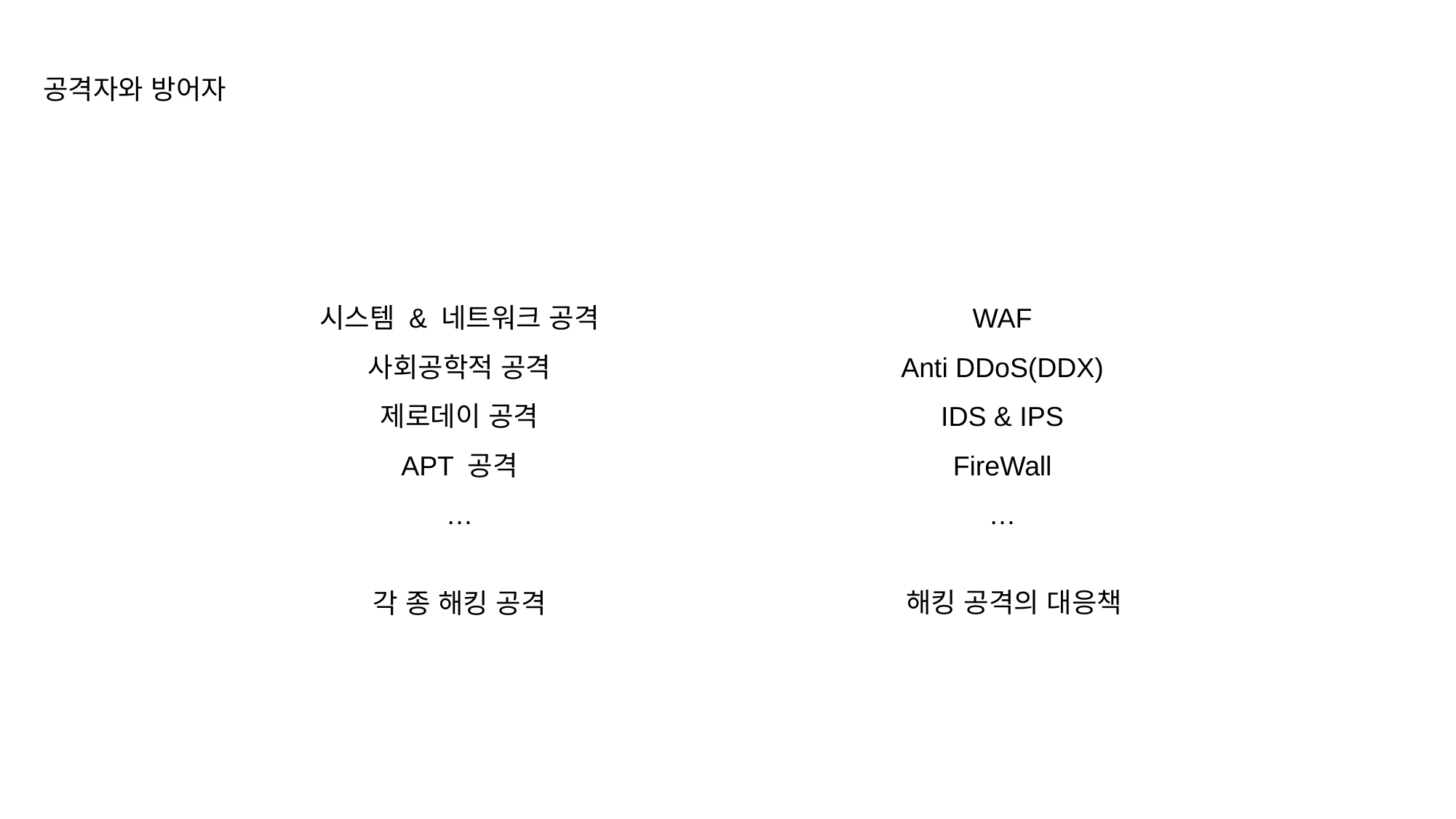

공격자와 방어자
시스템 & 네트워크 공격
사회공학적 공격
제로데이 공격
APT 공격
…
WAF
Anti DDoS(DDX)
IDS & IPS
FireWall
…
해킹 공격의 대응책
각 종 해킹 공격